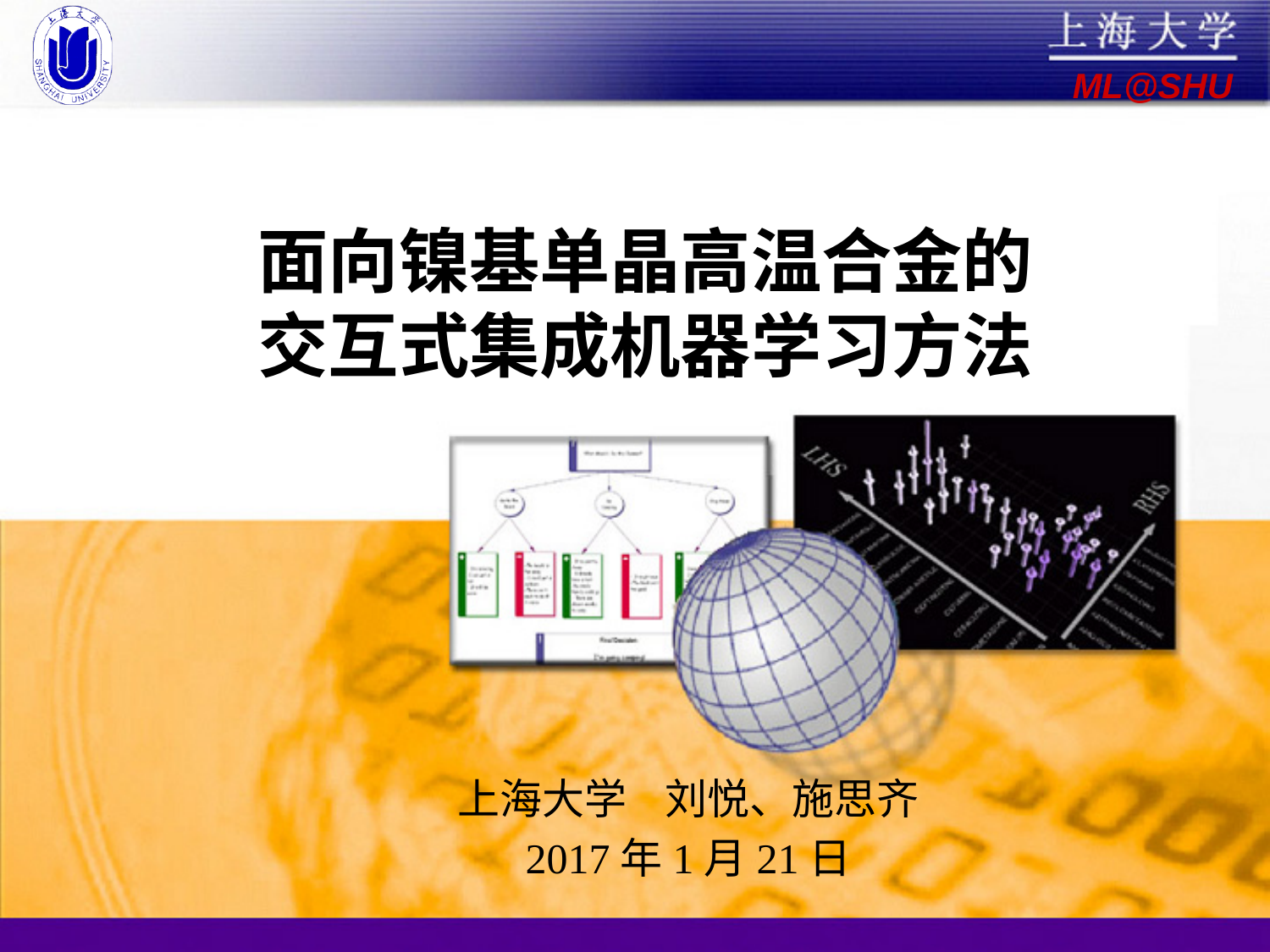

# 面向镍基单晶高温合金的 交互式集成机器学习方法
上海大学    刘悦、施思齐
2017年1月21日